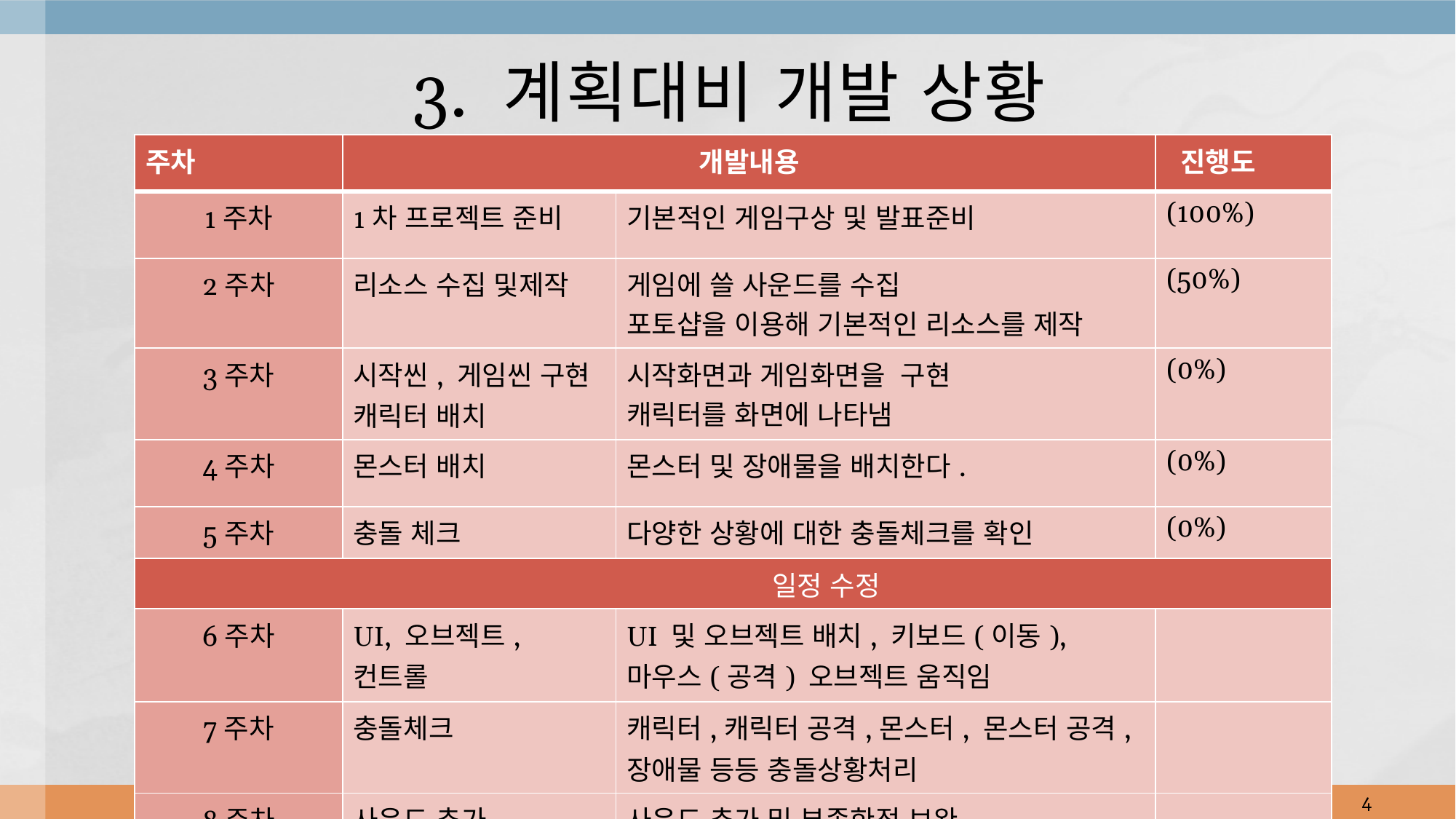

# 3. 계획대비 개발 상황
| 주차 | 개발내용 |  | 진행도 |
| --- | --- | --- | --- |
| 1주차 | 1차 프로젝트 준비 | 기본적인 게임구상 및 발표준비 | (100%) |
| 2주차 | 리소스 수집 및제작 | 게임에 쓸 사운드를 수집 포토샵을 이용해 기본적인 리소스를 제작 | (50%) |
| 3주차 | 시작씬, 게임씬 구현 캐릭터 배치 | 시작화면과 게임화면을 구현 캐릭터를 화면에 나타냄 | (0%) |
| 4주차 | 몬스터 배치 | 몬스터 및 장애물을 배치한다. | (0%) |
| 5주차 | 충돌 체크 | 다양한 상황에 대한 충돌체크를 확인 | (0%) |
| 일정 수정 |  |  |  |
| 6주차 | UI, 오브젝트, 컨트롤 | UI 및 오브젝트 배치, 키보드(이동),마우스(공격) 오브젝트 움직임 |  |
| 7주차 | 충돌체크 | 캐릭터,캐릭터 공격,몬스터, 몬스터 공격, 장애물 등등 충돌상황처리 |  |
| 8주차 | 사운드 추가 | 사운드 추가 및 부족한점 보완 |  |
4